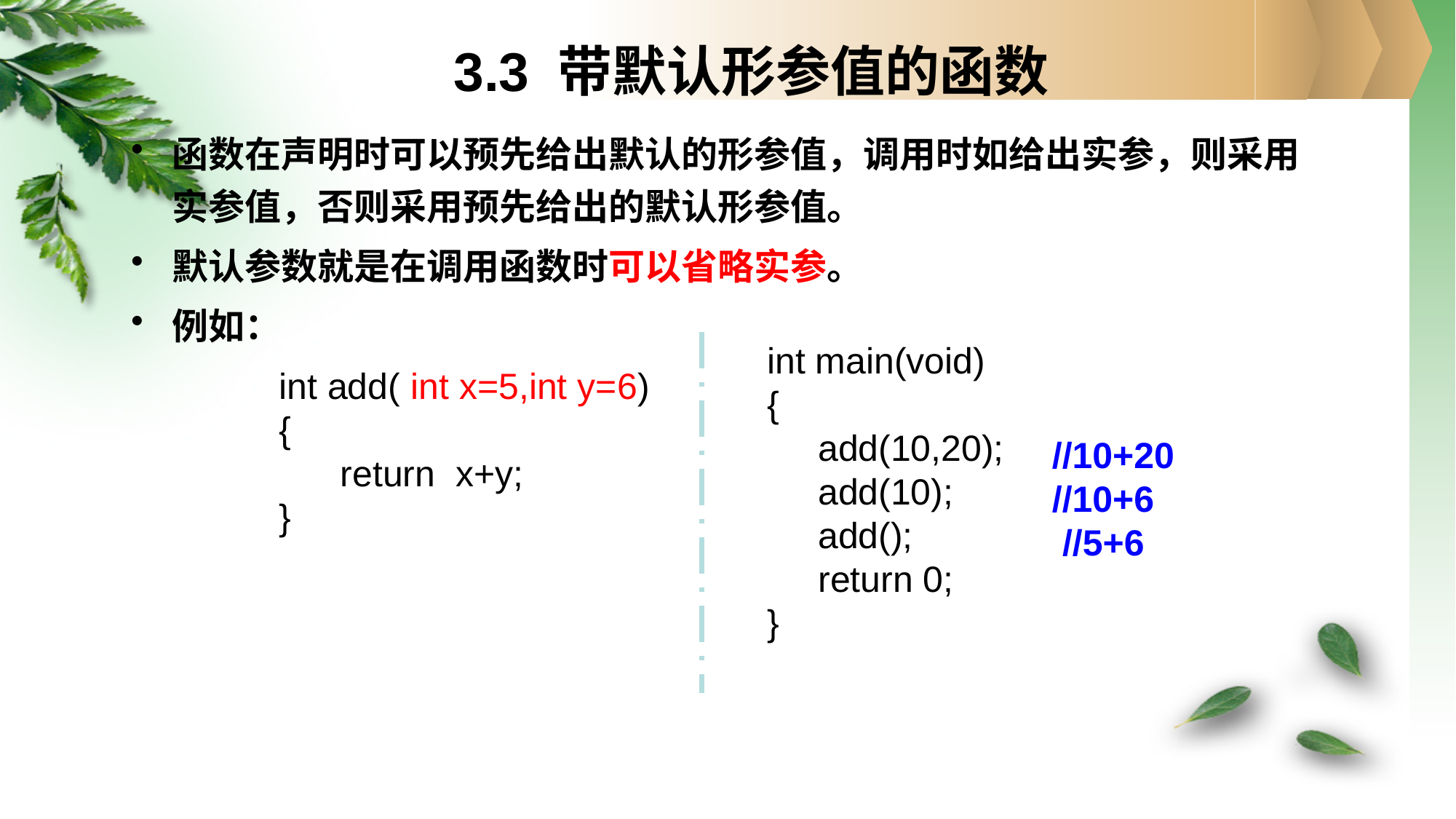

# 3.3 带默认形参值的函数
函数在声明时可以预先给出默认的形参值，调用时如给出实参，则采用实参值，否则采用预先给出的默认形参值。
默认参数就是在调用函数时可以省略实参。
例如：
int main(void)
{
     add(10,20);
     add(10);
     add();
     return 0;
}
int add( int x=5,int y=6)
{
      return  x+y;
}
//10+20
//10+6
 //5+6